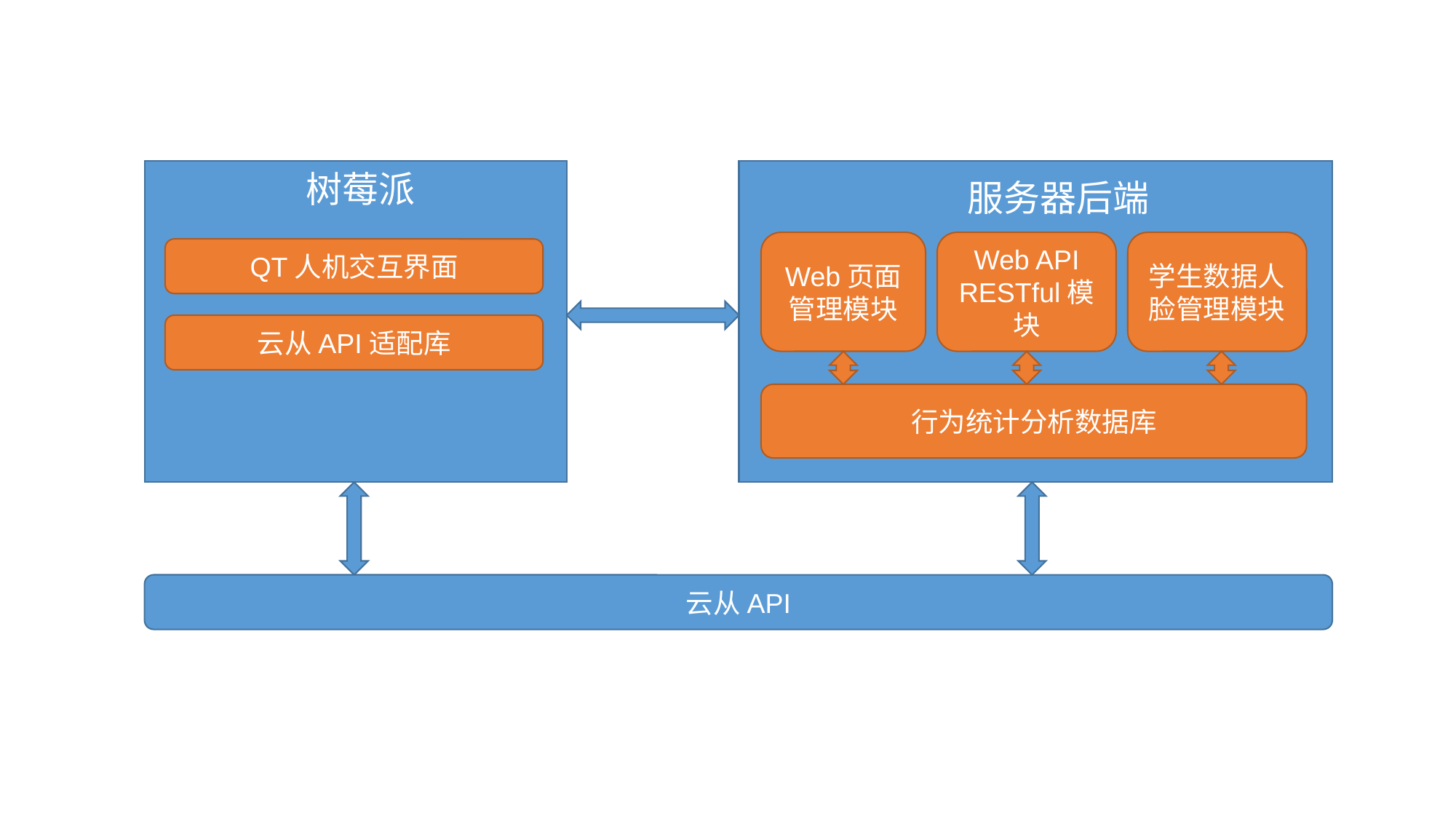

树莓派

服务器后端

学生数据人脸管理模块
Web页面管理模块
Web API RESTful模块
QT人机交互界面
云从API适配库

行为统计分析数据库

云从API